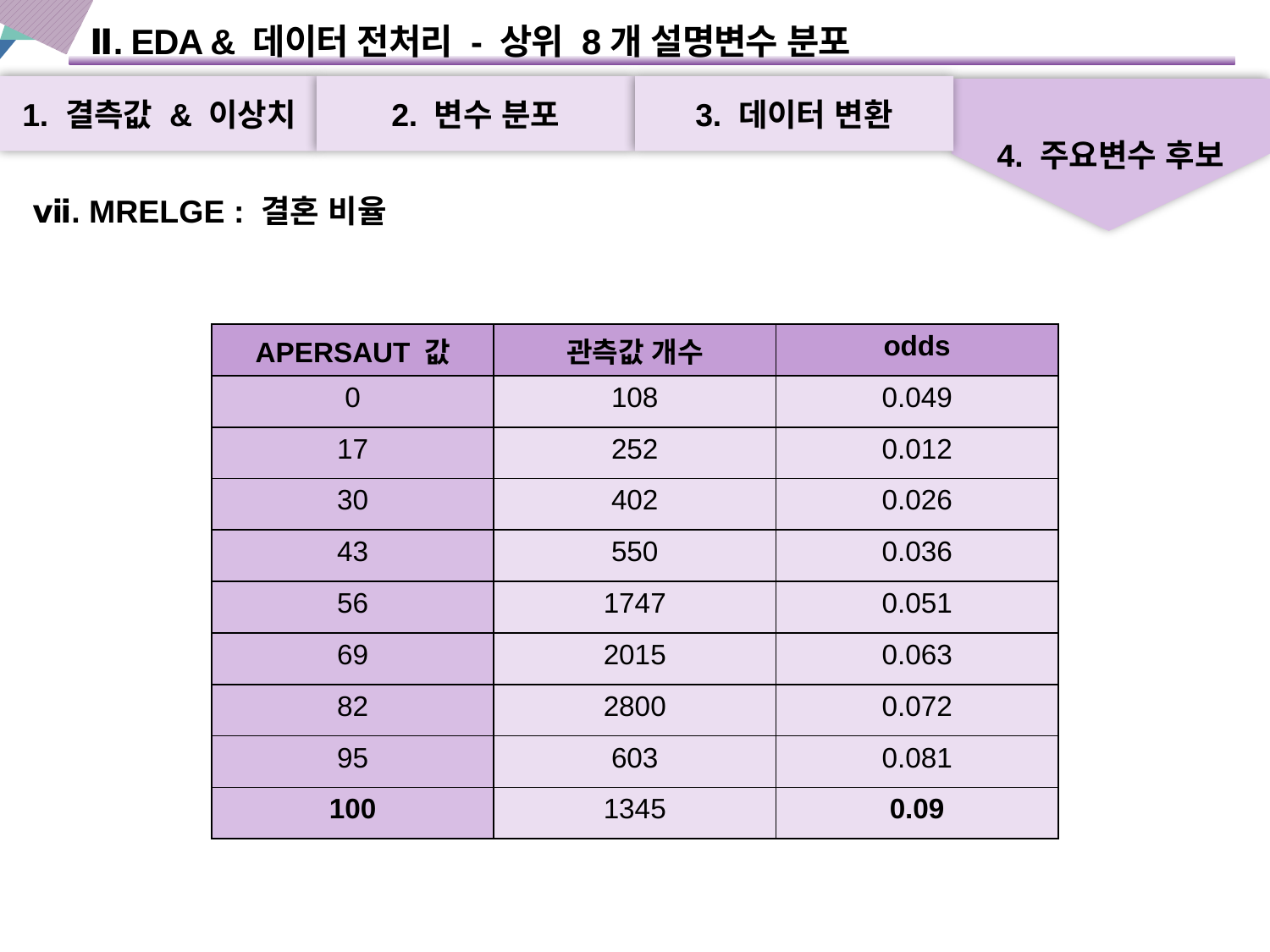

Ⅱ. EDA & 데이터 전처리 - 상위 8개 설명변수 분포
3. 데이터 변환
1. 결측값 & 이상치
2. 변수 분포
4. 주요변수 후보
ⅶ. MRELGE : 결혼 비율
| APERSAUT 값 | 관측값 개수 | odds |
| --- | --- | --- |
| 0 | 108 | 0.049 |
| 17 | 252 | 0.012 |
| 30 | 402 | 0.026 |
| 43 | 550 | 0.036 |
| 56 | 1747 | 0.051 |
| 69 | 2015 | 0.063 |
| 82 | 2800 | 0.072 |
| 95 | 603 | 0.081 |
| 100 | 1345 | 0.09 |